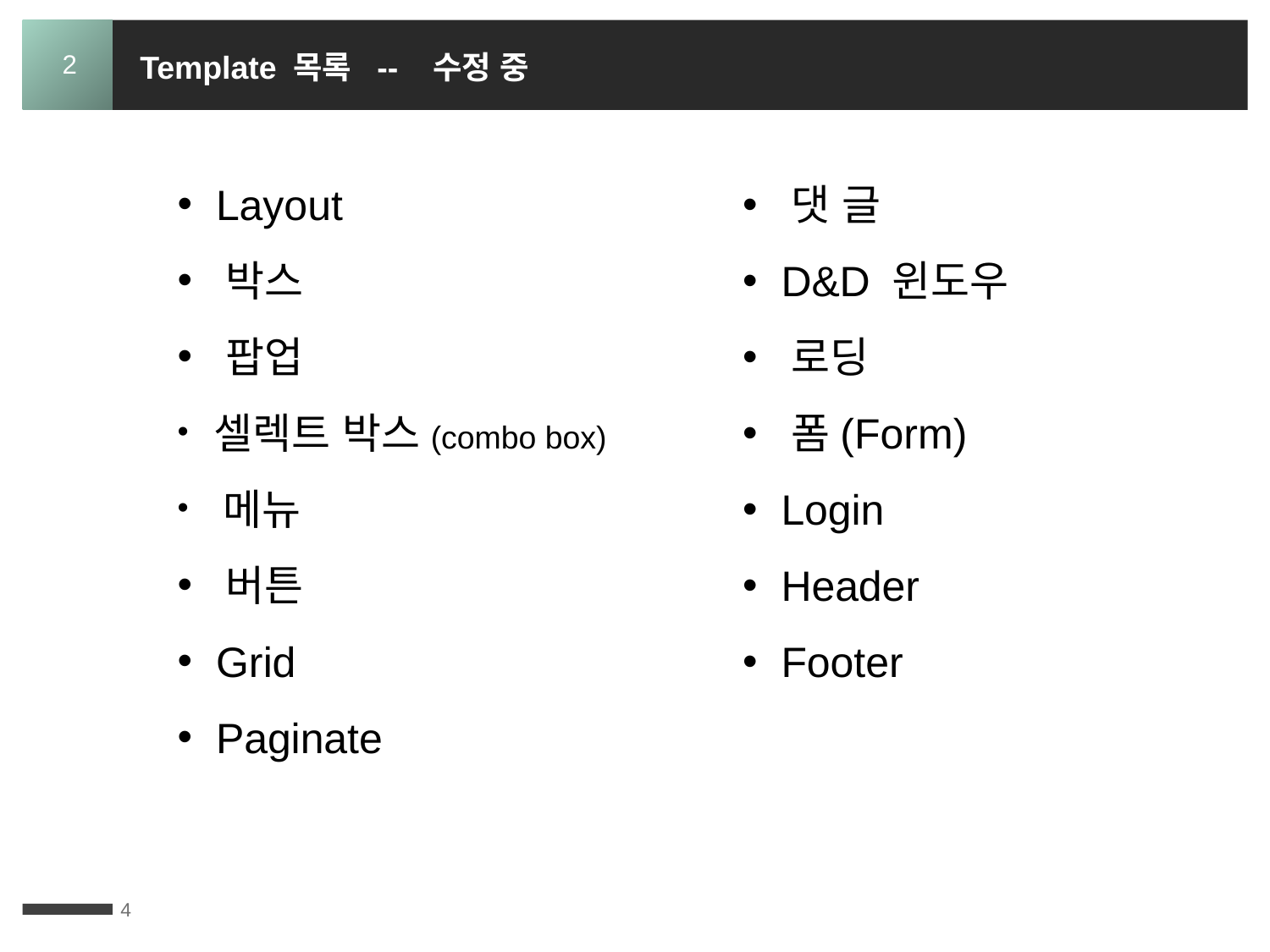

Template 목록  --   수정 중
2
  Layout
  박스
  팝업
  셀렉트 박스(combo box)
   메뉴
  버튼
  Grid
  Paginate
  댓 글
  D&D 윈도우
  로딩
  폼(Form)
  Login
  Header
  Footer
4